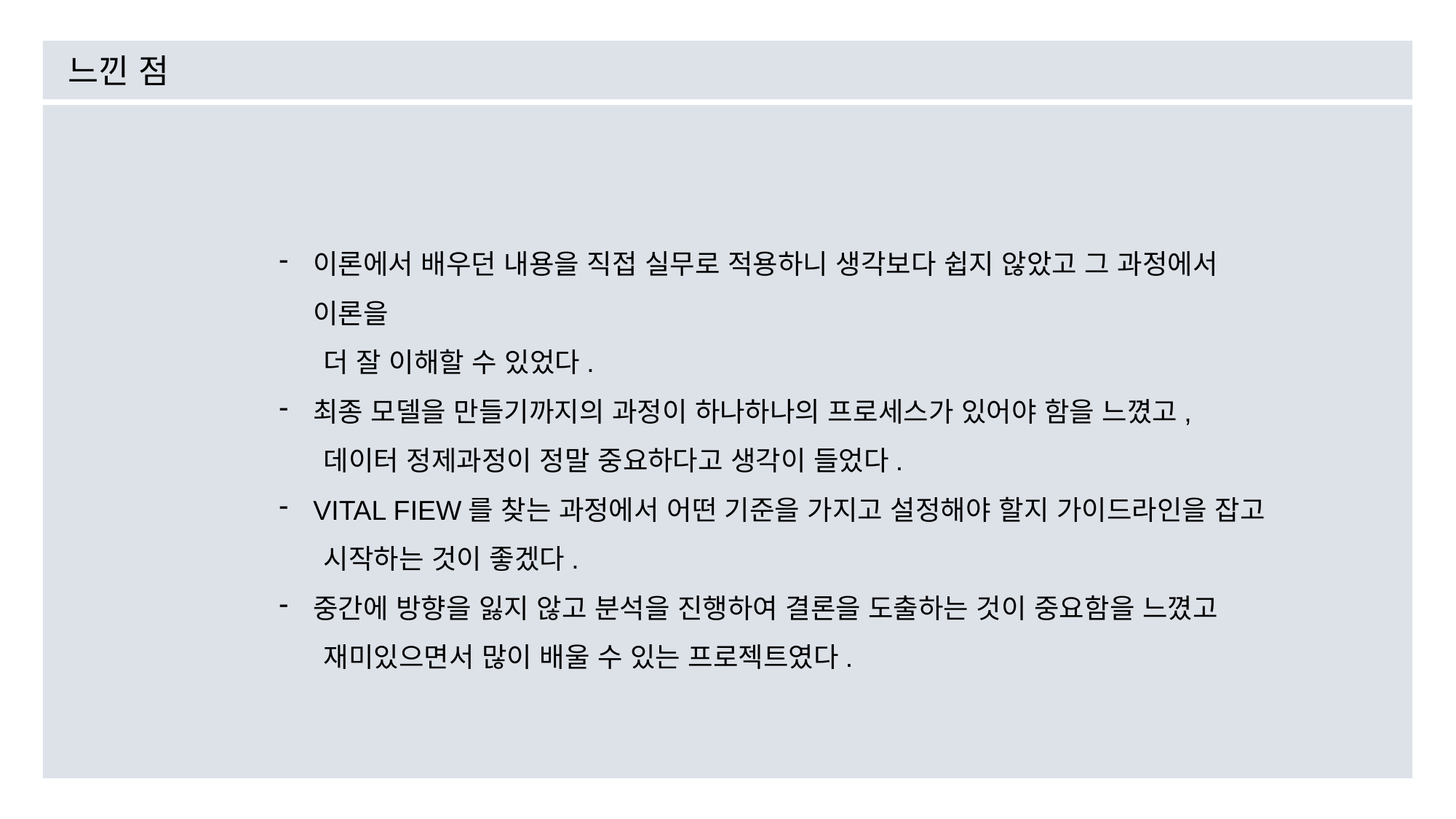

느낀 점

이론에서 배우던 내용을 직접 실무로 적용하니 생각보다 쉽지 않았고 그 과정에서 이론을
     더 잘 이해할 수 있었다.
최종 모델을 만들기까지의 과정이 하나하나의 프로세스가 있어야 함을 느꼈고,
     데이터 정제과정이 정말 중요하다고 생각이 들었다.
VITAL FIEW를 찾는 과정에서 어떤 기준을 가지고 설정해야 할지 가이드라인을 잡고
     시작하는 것이 좋겠다.
중간에 방향을 잃지 않고 분석을 진행하여 결론을 도출하는 것이 중요함을 느꼈고
     재미있으면서 많이 배울 수 있는 프로젝트였다.